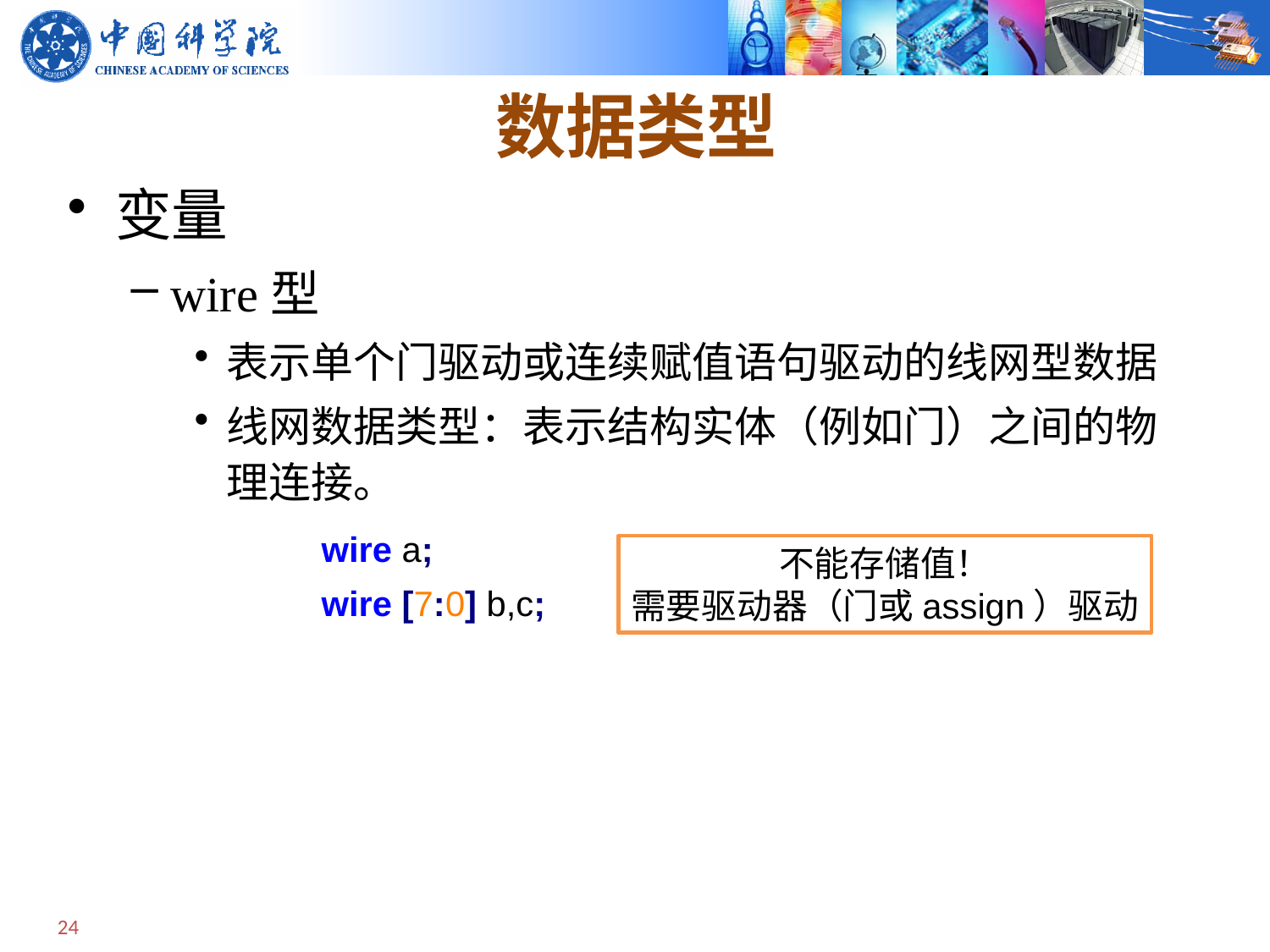

# 数据类型
变量
wire型
表示单个门驱动或连续赋值语句驱动的线网型数据
线网数据类型：表示结构实体（例如门）之间的物理连接。
	wire a;
	wire [7:0] b,c;
不能存储值！
需要驱动器（门或assign）驱动